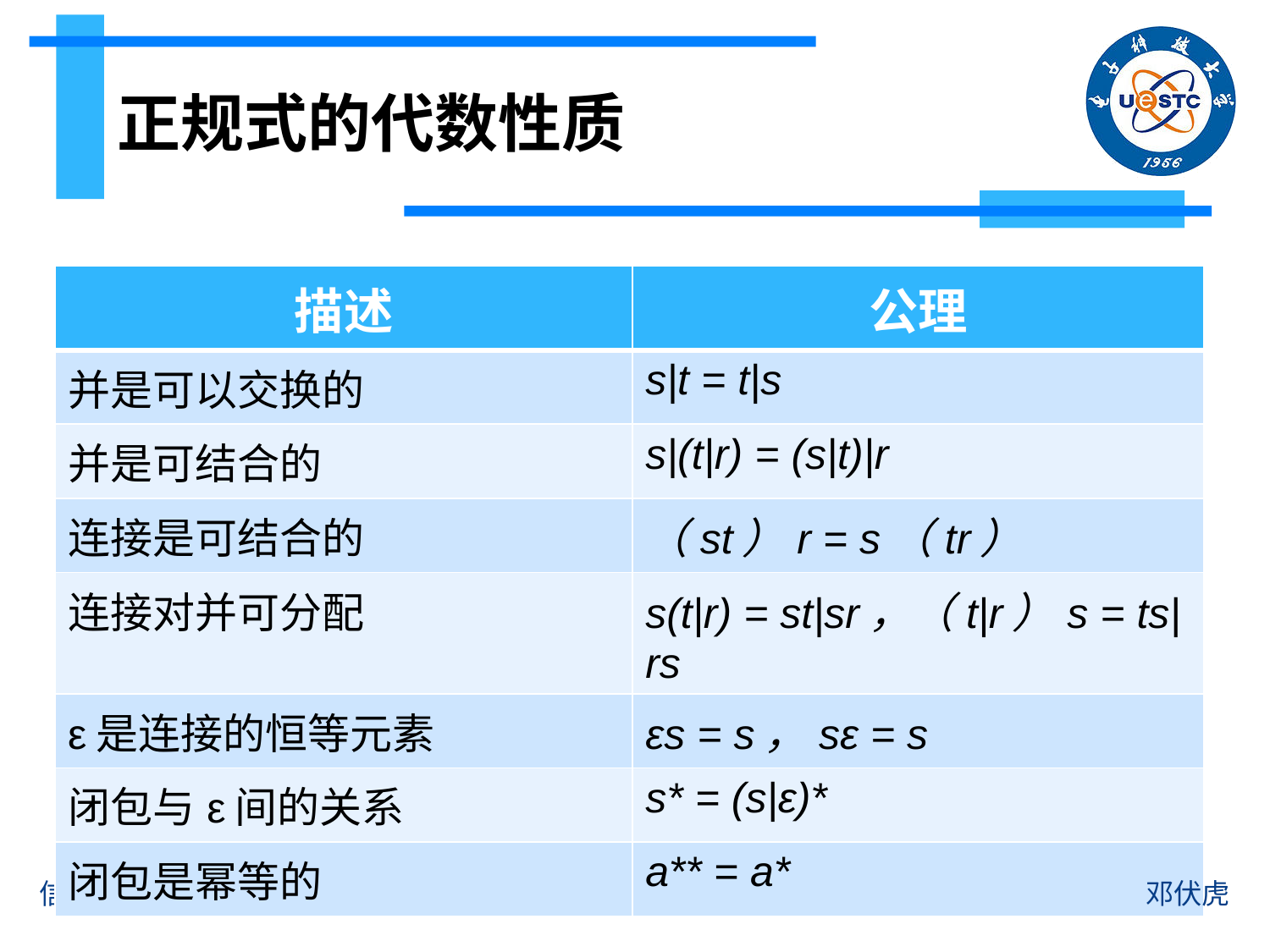

# 正规式的代数性质
| 描述 | 公理 |
| --- | --- |
| 并是可以交换的 | s|t = t|s |
| 并是可结合的 | s|(t|r) = (s|t)|r |
| 连接是可结合的 | （st）r = s（tr） |
| 连接对并可分配 | s(t|r) = st|sr，（t|r）s = ts|rs |
| ε是连接的恒等元素 | εs = s，sε = s |
| 闭包与ε间的关系 | s\* = (s|ε)\* |
| 闭包是幂等的 | a\*\* = a\* |
21
信息与软件工程学院
邓伏虎